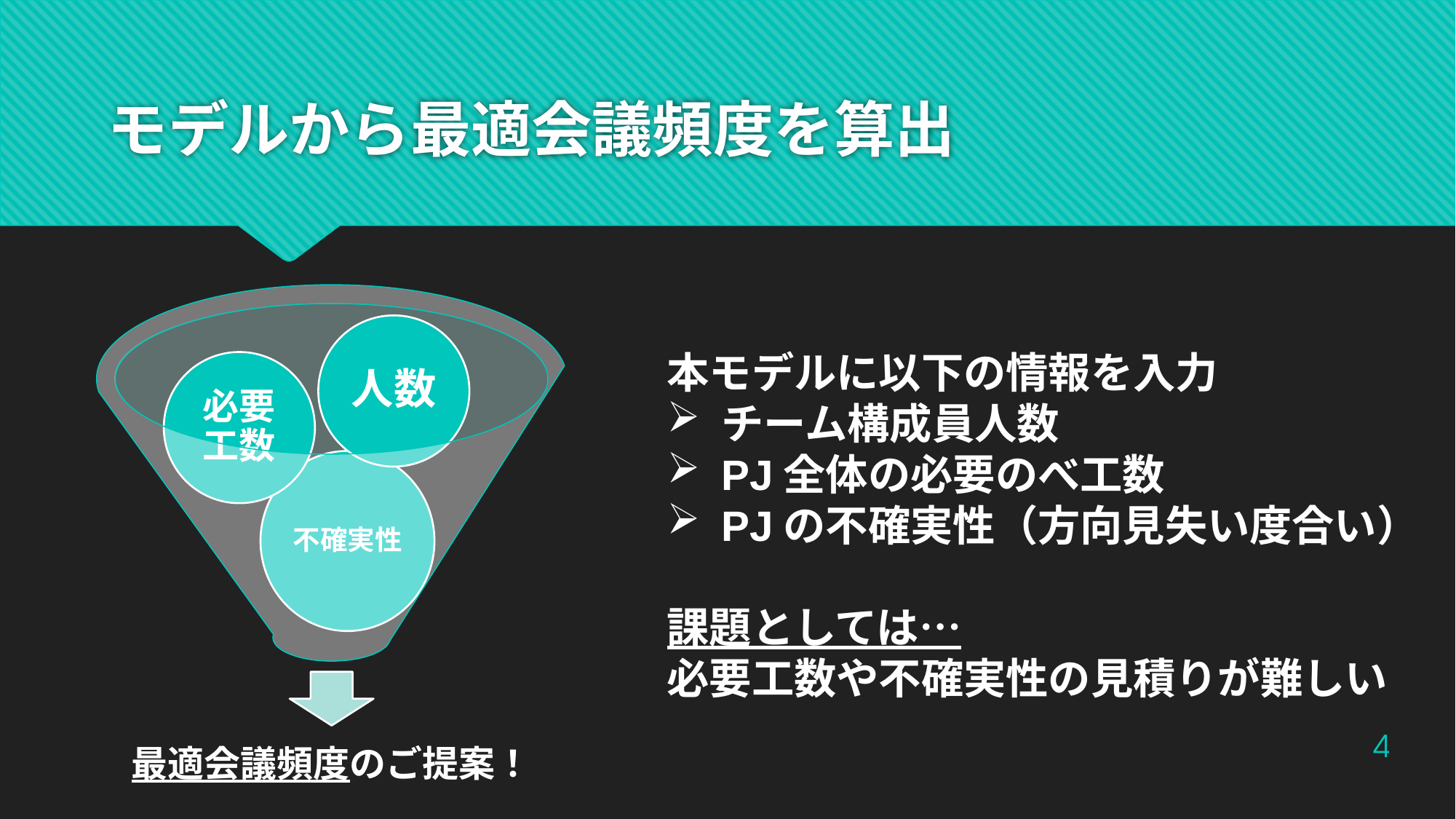

# モデルから最適会議頻度を算出
最適会議頻度のご提案！
不確実性
必要工数
人数
本モデルに以下の情報を入力
チーム構成員人数
PJ全体の必要のべ工数
PJの不確実性（方向見失い度合い）

課題としては…
必要工数や不確実性の見積りが難しい
4